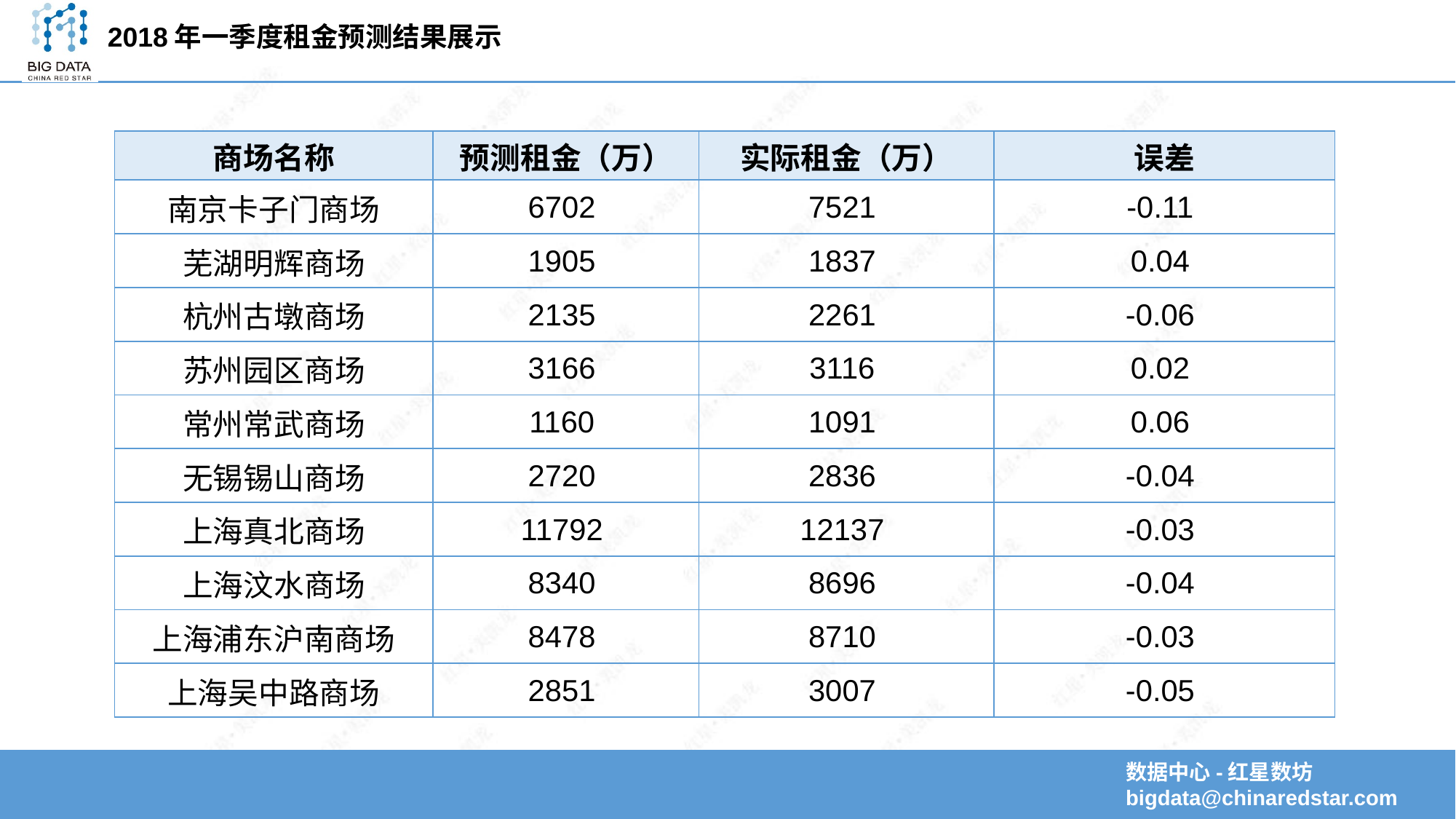

2018年一季度租金预测结果展示
| 商场名称 | 预测租金（万） | 实际租金（万） | 误差 |
| --- | --- | --- | --- |
| 南京卡子门商场 | 6702 | 7521 | -0.11 |
| 芜湖明辉商场 | 1905 | 1837 | 0.04 |
| 杭州古墩商场 | 2135 | 2261 | -0.06 |
| 苏州园区商场 | 3166 | 3116 | 0.02 |
| 常州常武商场 | 1160 | 1091 | 0.06 |
| 无锡锡山商场 | 2720 | 2836 | -0.04 |
| 上海真北商场 | 11792 | 12137 | -0.03 |
| 上海汶水商场 | 8340 | 8696 | -0.04 |
| 上海浦东沪南商场 | 8478 | 8710 | -0.03 |
| 上海吴中路商场 | 2851 | 3007 | -0.05 |